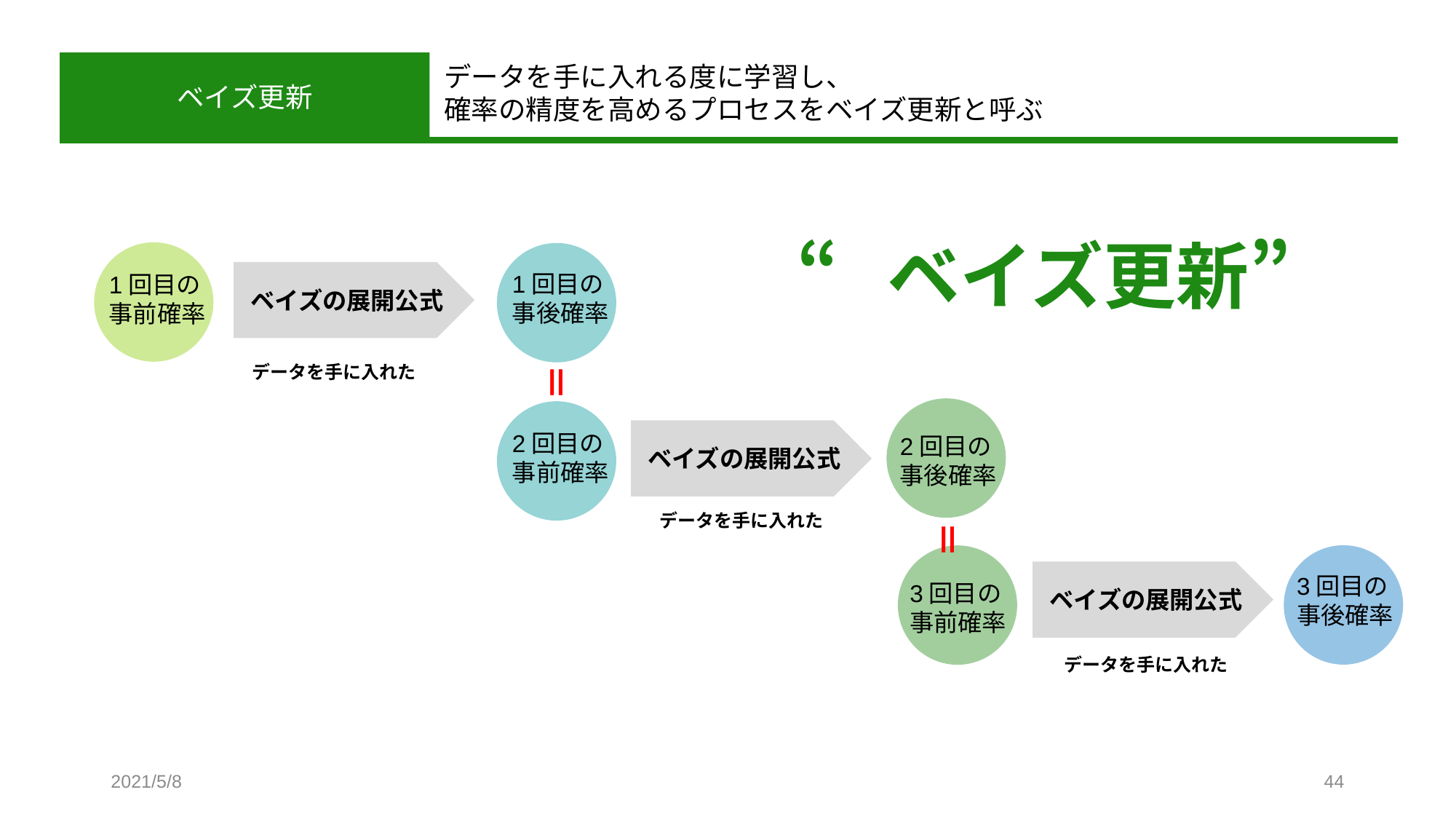

ベイズ更新
データを手に入れる度に学習し、
確率の精度を高めるプロセスをベイズ更新と呼ぶ
“ベイズ更新”

1回目の
事後確率
1回目の
事前確率
ベイズの展開公式
＝
データを手に入れた

2回目の
事前確率
2回目の
事後確率
ベイズの展開公式
データを手に入れた
＝

3回目の
事後確率
3回目の
事前確率
ベイズの展開公式
データを手に入れた
2021/5/8
44